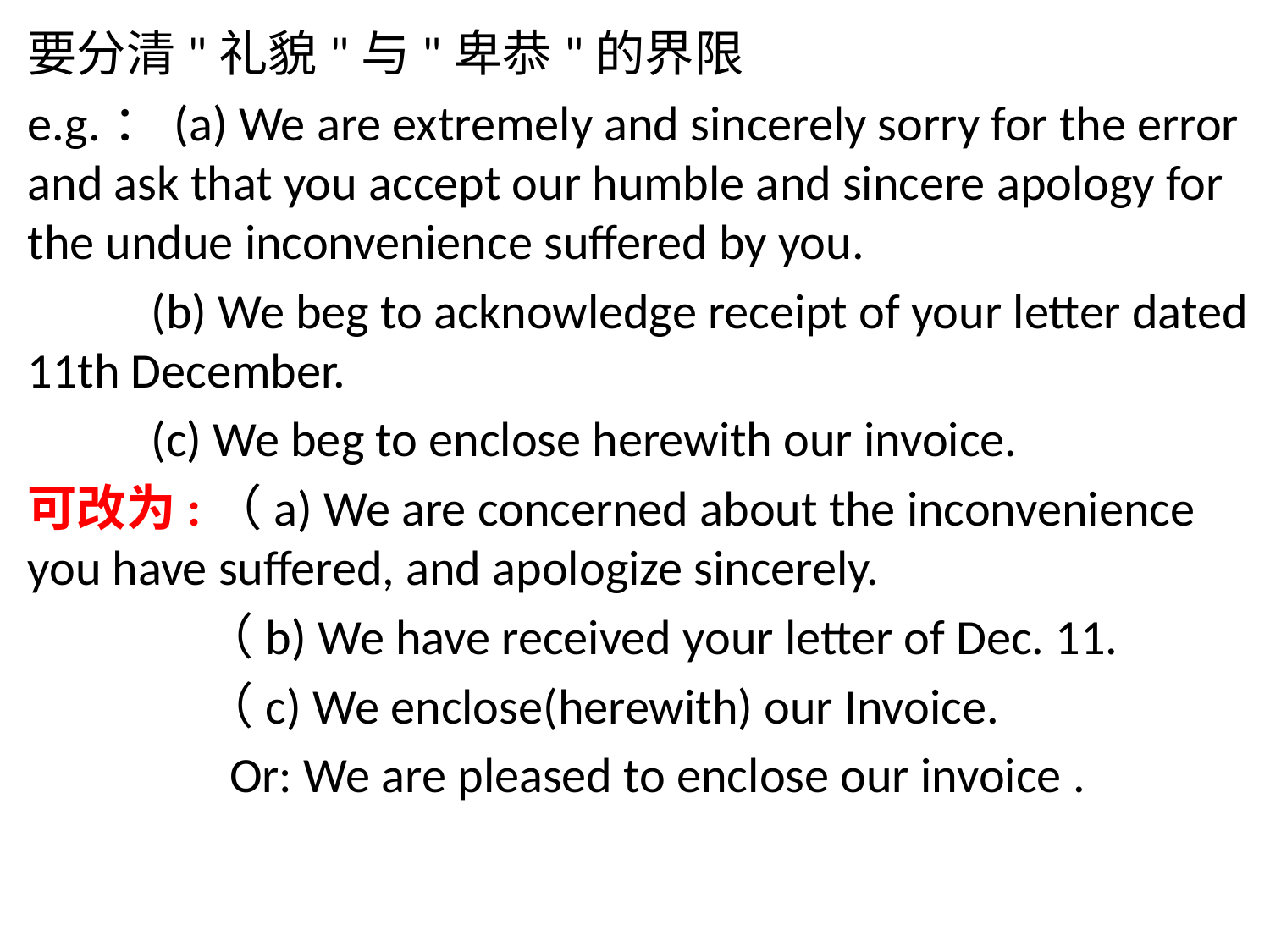

要分清"礼貌"与"卑恭"的界限
e.g.：(a) We are extremely and sincerely sorry for the error and ask that you accept our humble and sincere apology for the undue inconvenience suffered by you.
           (b) We beg to acknowledge receipt of your letter dated 11th December.
           (c) We beg to enclose herewith our invoice.
可改为:（a) We are concerned about the inconvenience you have suffered, and apologize sincerely.
               （b) We have received your letter of Dec. 11.
               （c) We enclose(herewith) our Invoice.
                  Or: We are pleased to enclose our invoice .